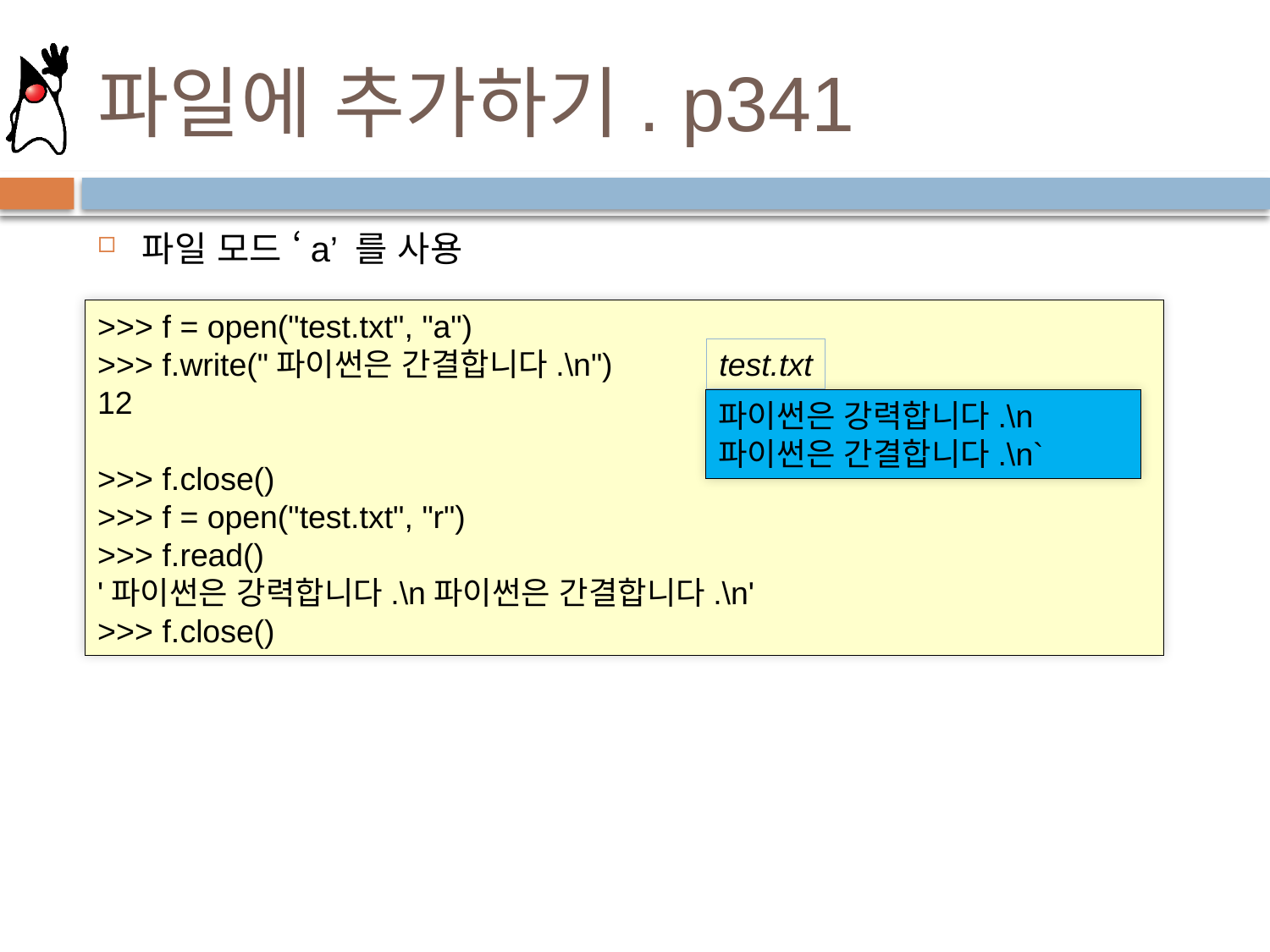

# 파일에 추가하기. p341
파일 모드 ‘a’ 를 사용

>>> f = open("test.txt", "a")
>>> f.write("파이썬은 간결합니다.\n")
12

>>> f.close()
>>> f = open("test.txt", "r")
>>> f.read()
'파이썬은 강력합니다.\n파이썬은 간결합니다.\n'
>>> f.close()
test.txt
파이썬은 강력합니다.\n
파이썬은 간결합니다.\n`